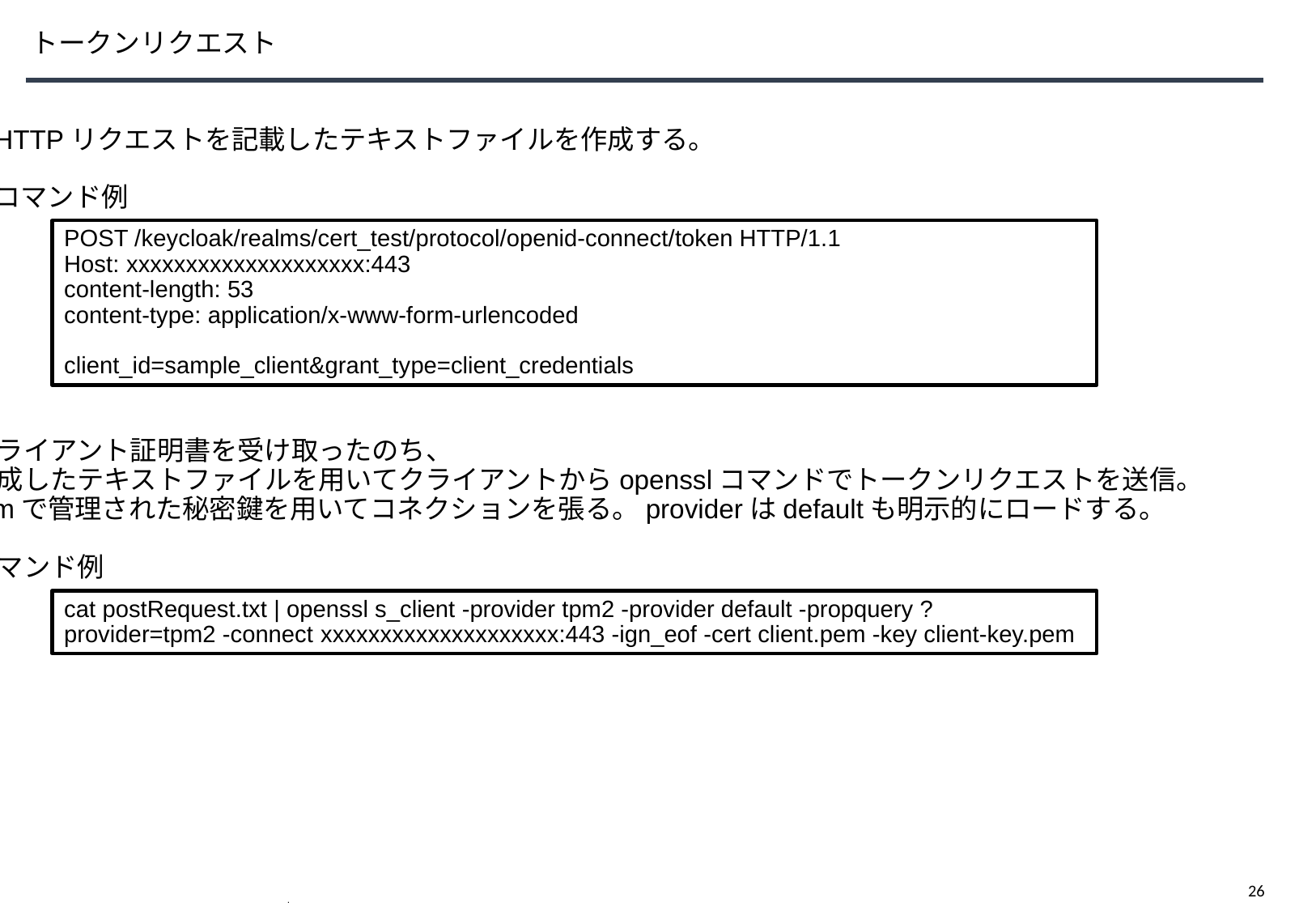

# トークンリクエスト
HTTPリクエストを記載したテキストファイルを作成する。

コマンド例
POST /keycloak/realms/cert_test/protocol/openid-connect/token HTTP/1.1
Host: xxxxxxxxxxxxxxxxxxxx:443
content-length: 53
content-type: application/x-www-form-urlencoded

client_id=sample_client&grant_type=client_credentials
クライアント証明書を受け取ったのち、
作成したテキストファイルを用いてクライアントからopensslコマンドでトークンリクエストを送信。
tpmで管理された秘密鍵を用いてコネクションを張る。providerはdefaultも明示的にロードする。

コマンド例
cat postRequest.txt | openssl s_client -provider tpm2 -provider default -propquery ?provider=tpm2 -connect xxxxxxxxxxxxxxxxxxxx:443 -ign_eof -cert client.pem -key client-key.pem